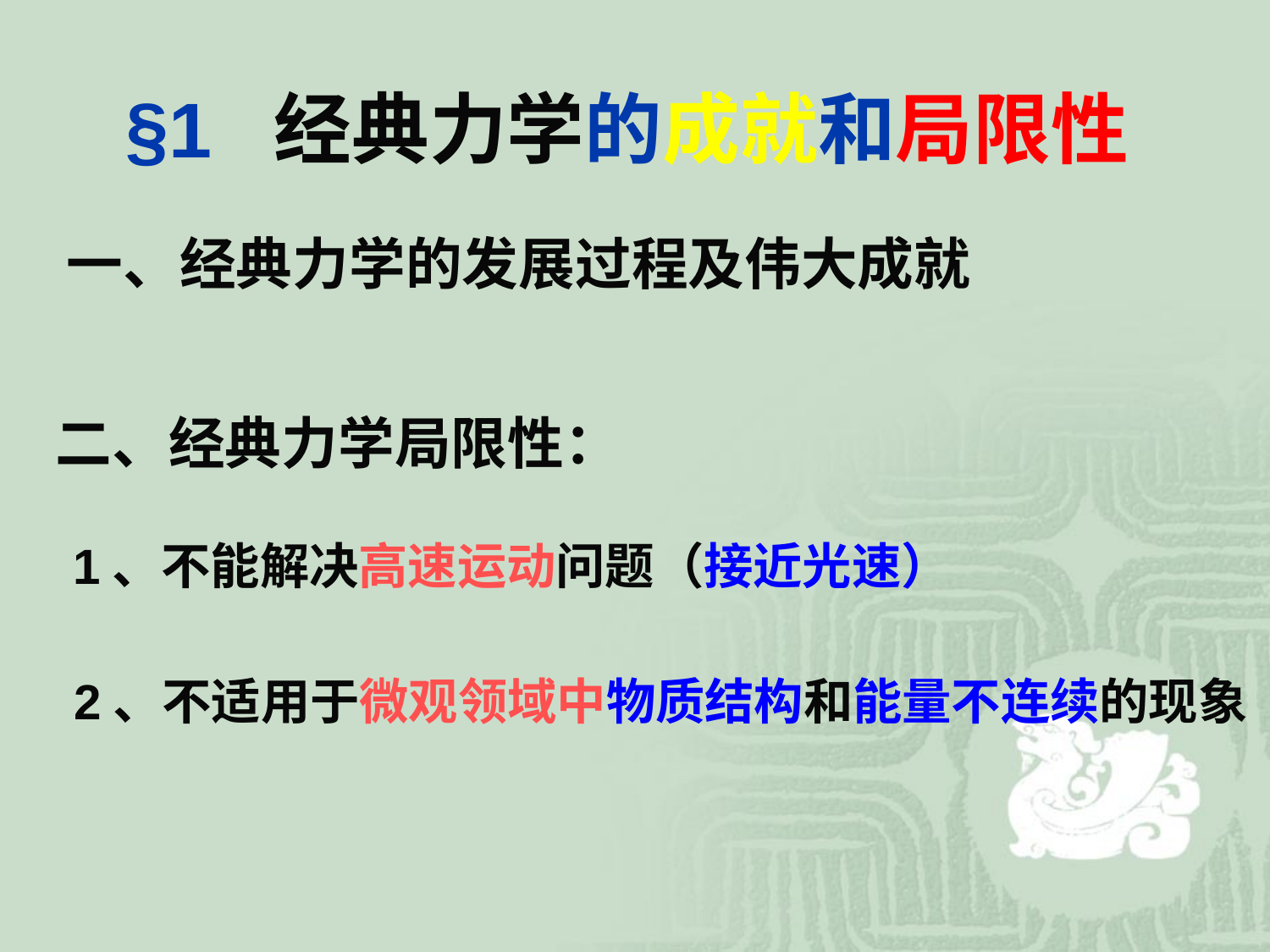

§1  经典力学的成就和局限性
一、经典力学的发展过程及伟大成就
二、经典力学局限性：
1、不能解决高速运动问题（接近光速）
2、不适用于微观领域中物质结构和能量不连续的现象